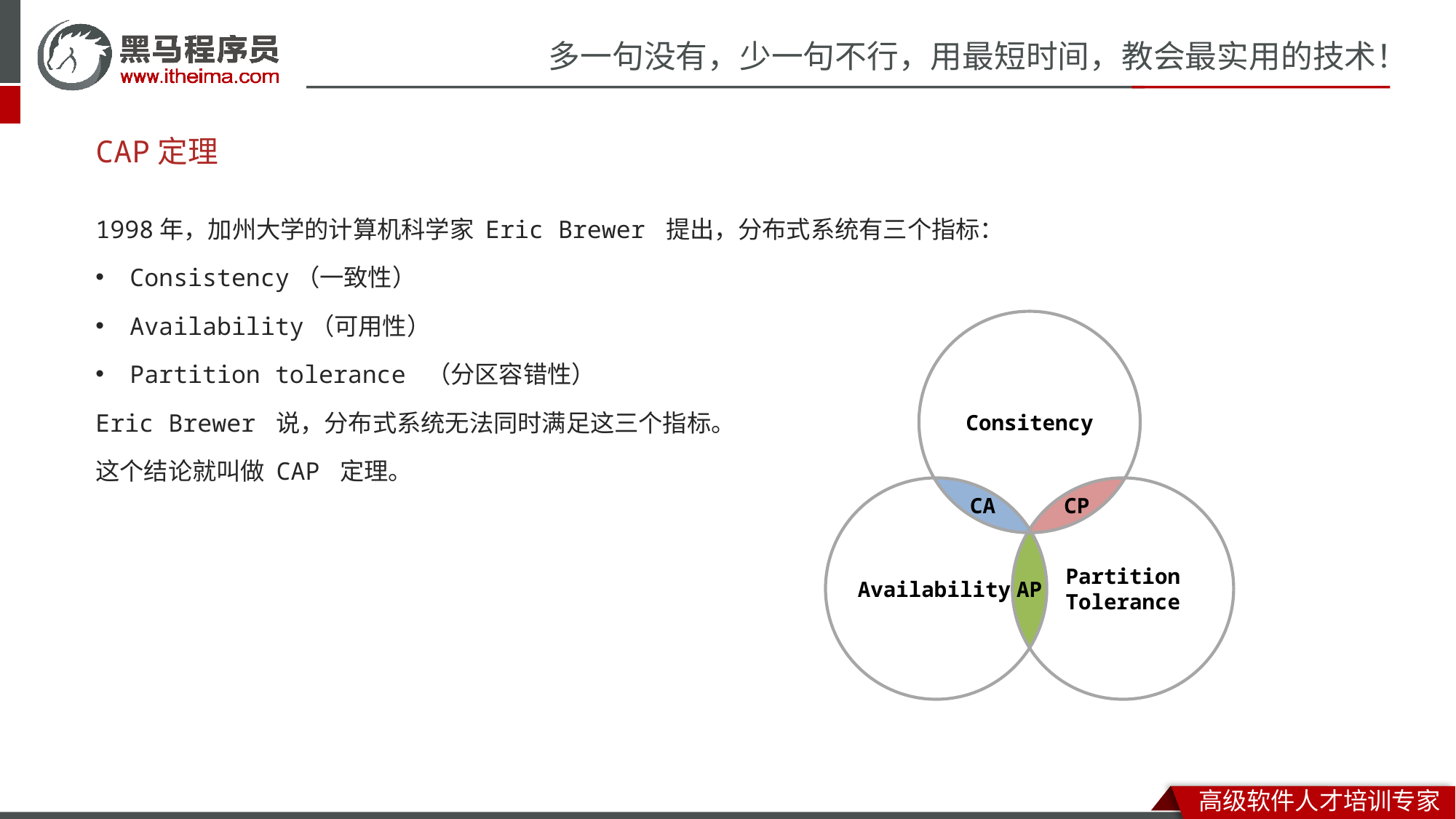

# CAP定理
1998年，加州大学的计算机科学家 Eric Brewer 提出，分布式系统有三个指标：
Consistency（一致性）
Availability（可用性）
Partition tolerance （分区容错性）
Eric Brewer 说，分布式系统无法同时满足这三个指标。
这个结论就叫做 CAP 定理。
Consitency
CP
CA
Availability
Partition
Tolerance
AP